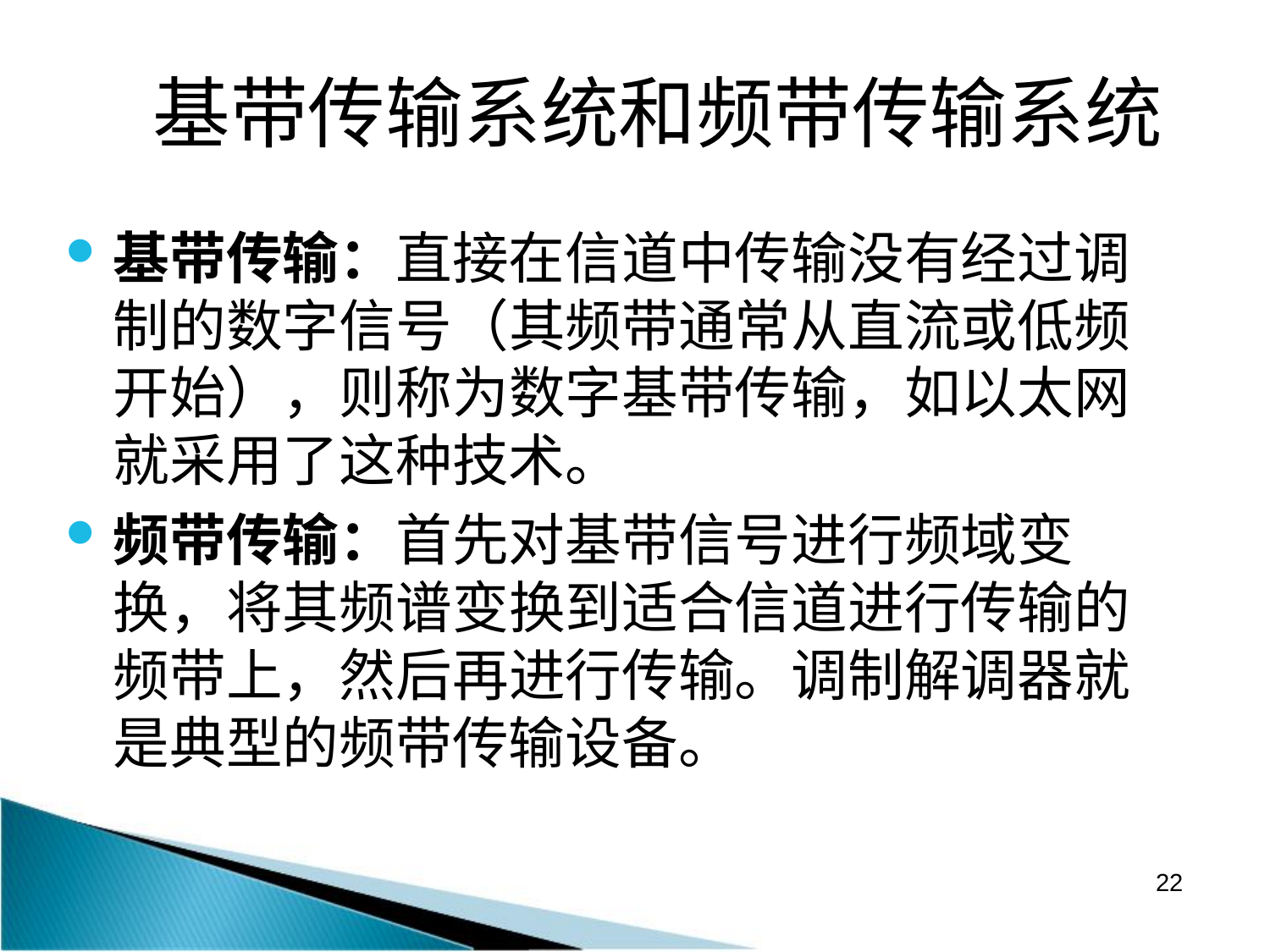

# 基带传输系统和频带传输系统
基带传输：直接在信道中传输没有经过调制的数字信号（其频带通常从直流或低频开始），则称为数字基带传输，如以太网就采用了这种技术。
频带传输：首先对基带信号进行频域变换，将其频谱变换到适合信道进行传输的频带上，然后再进行传输。调制解调器就是典型的频带传输设备。
22